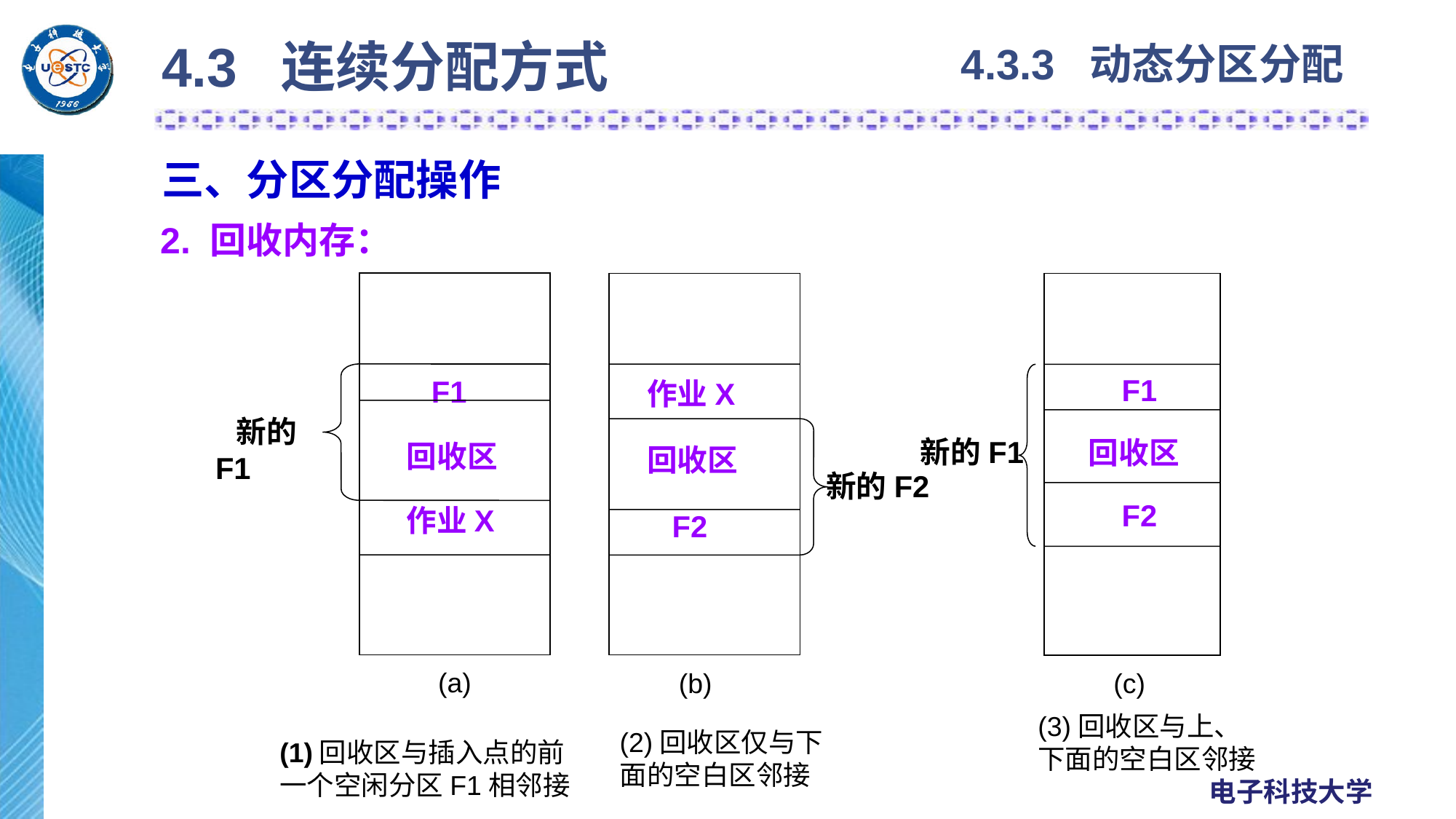

4.3  连续分配方式
# 4.3.3  动态分区分配
三、分区分配操作
2. 回收内存：

   F1
回收区
作业X

(a)

  新的F1

作业X
回收区
   F2

(b)

新的F2

    F1
回收区
    F2

(c)

新的F1
(3)回收区与上、下面的空白区邻接
(2)回收区仅与下面的空白区邻接
(1)回收区与插入点的前一个空闲分区F1相邻接